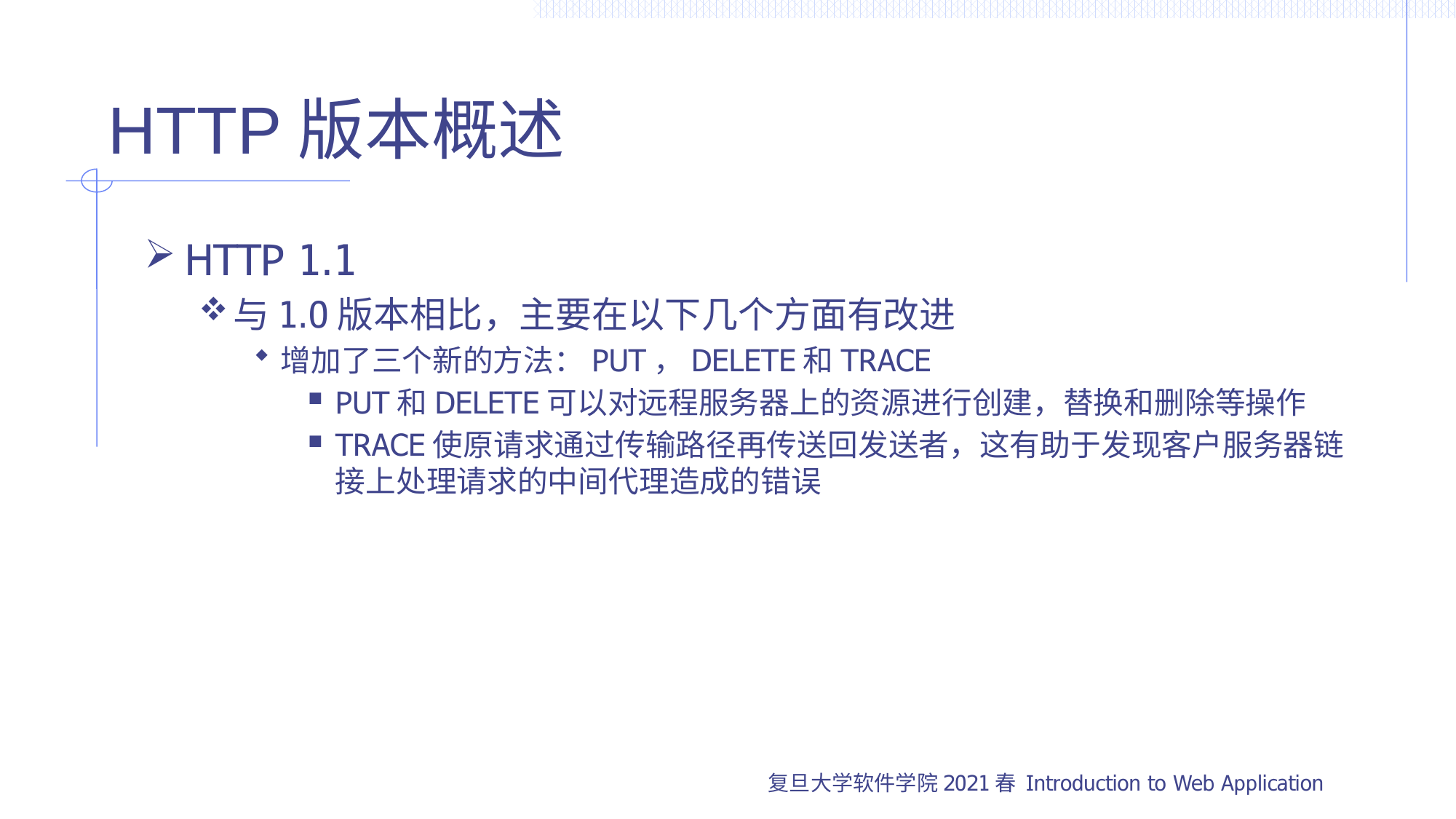

# HTTP版本概述
HTTP 1.1
与1.0版本相比，主要在以下几个方面有改进
增加了三个新的方法：PUT，DELETE和TRACE
PUT和DELETE可以对远程服务器上的资源进行创建，替换和删除等操作
TRACE使原请求通过传输路径再传送回发送者，这有助于发现客户服务器链接上处理请求的中间代理造成的错误